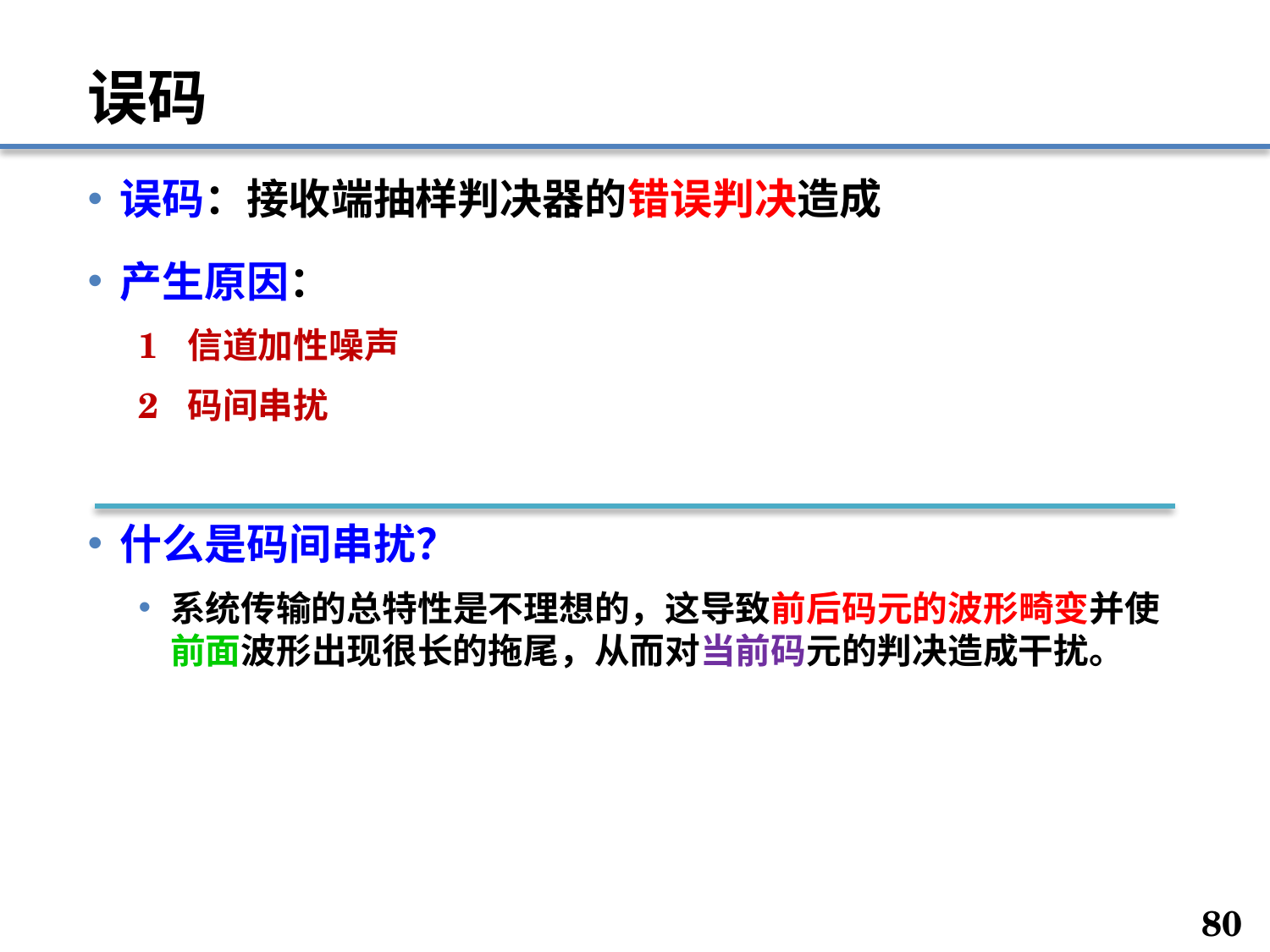

# 误码
误码：接收端抽样判决器的错误判决造成
产生原因：
1  信道加性噪声
2  码间串扰

什么是码间串扰？
系统传输的总特性是不理想的，这导致前后码元的波形畸变并使前面波形出现很长的拖尾，从而对当前码元的判决造成干扰。

80